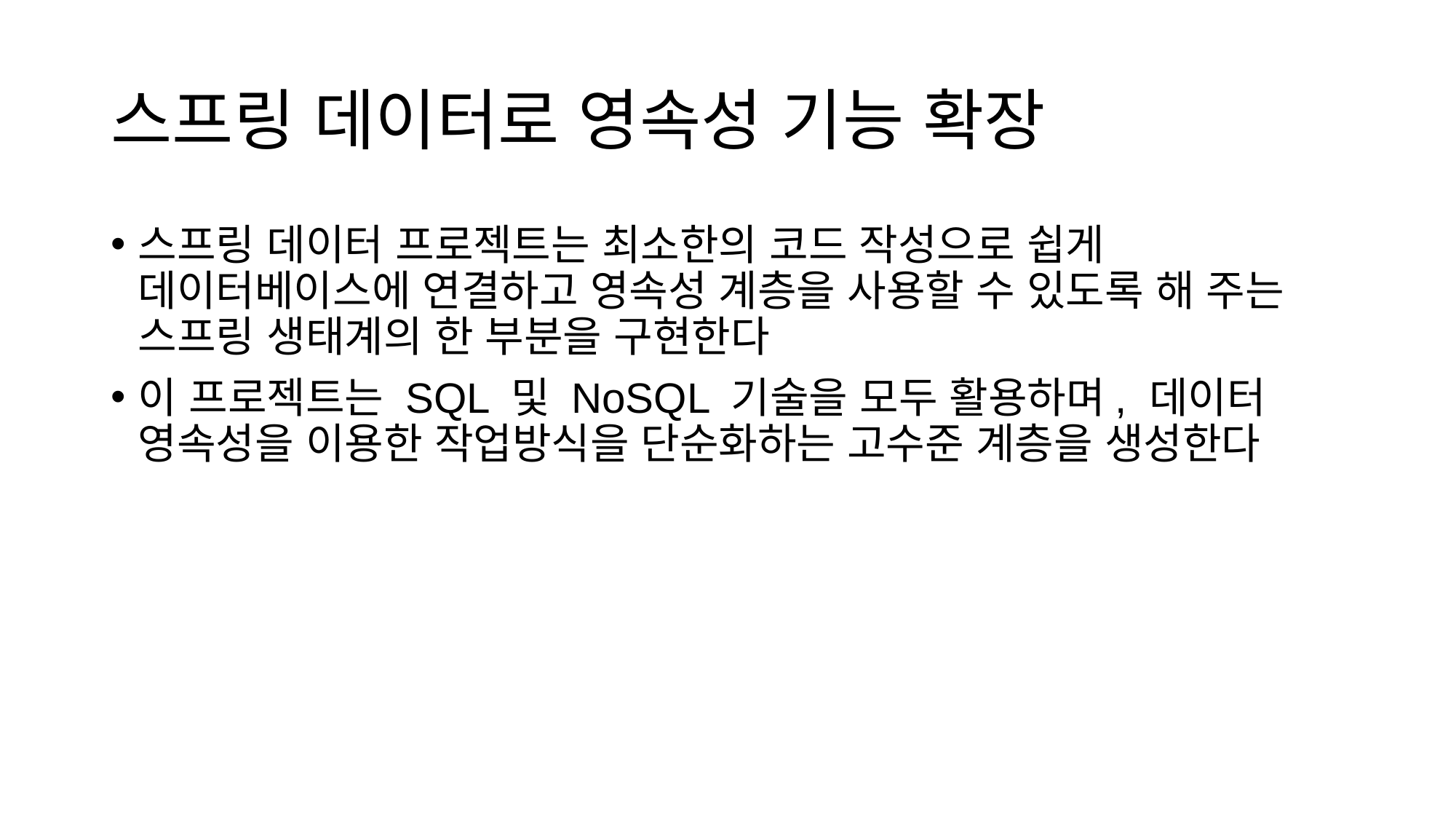

# 스프링 데이터로 영속성 기능 확장
스프링 데이터 프로젝트는 최소한의 코드 작성으로 쉽게 데이터베이스에 연결하고 영속성 계층을 사용할 수 있도록 해 주는 스프링 생태계의 한 부분을 구현한다
이 프로젝트는 SQL 및 NoSQL 기술을 모두 활용하며, 데이터 영속성을 이용한 작업방식을 단순화하는 고수준 계층을 생성한다